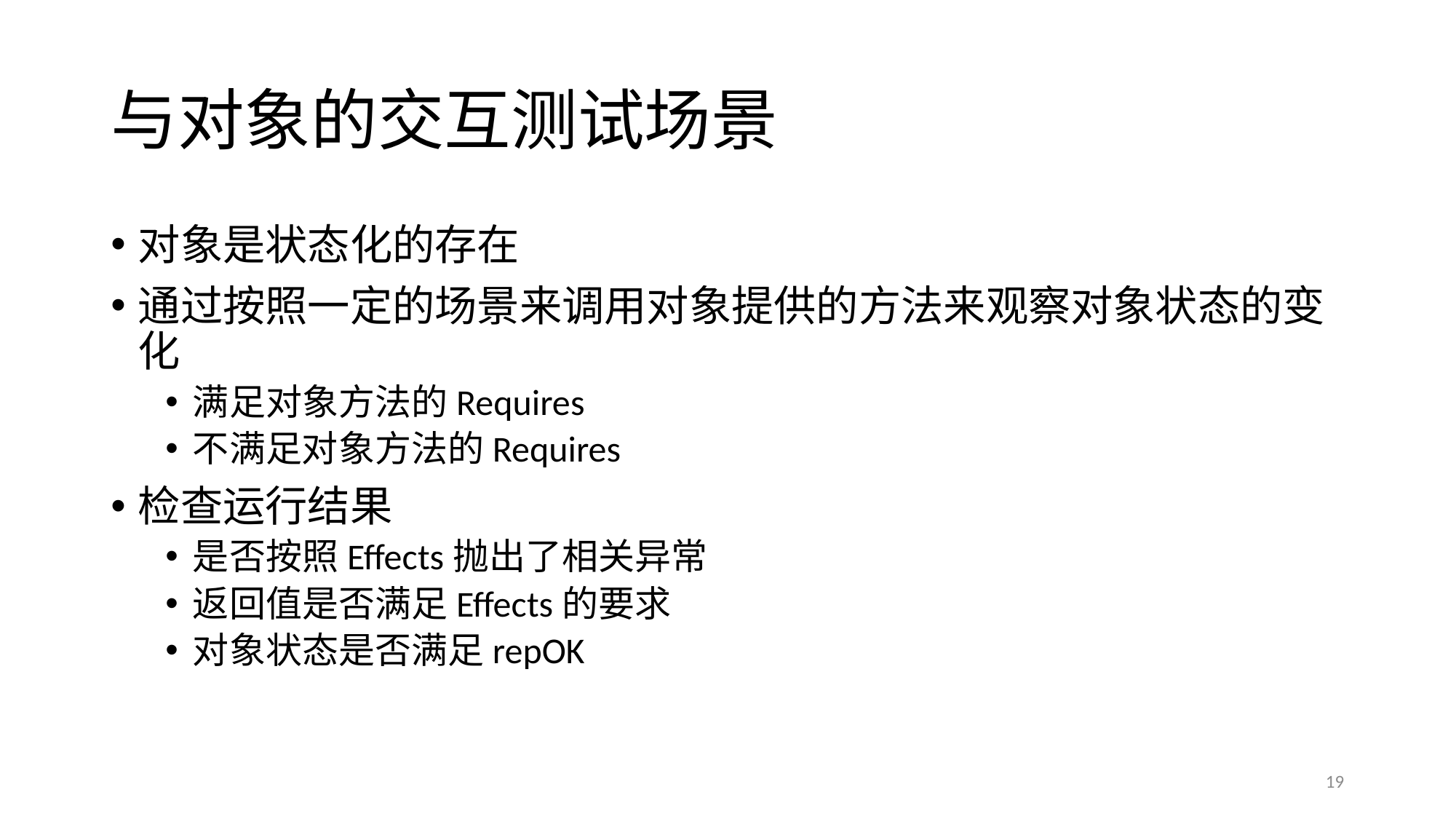

# 与对象的交互测试场景
对象是状态化的存在
通过按照一定的场景来调用对象提供的方法来观察对象状态的变化
满足对象方法的Requires
不满足对象方法的Requires
检查运行结果
是否按照Effects抛出了相关异常
返回值是否满足Effects的要求
对象状态是否满足repOK
19